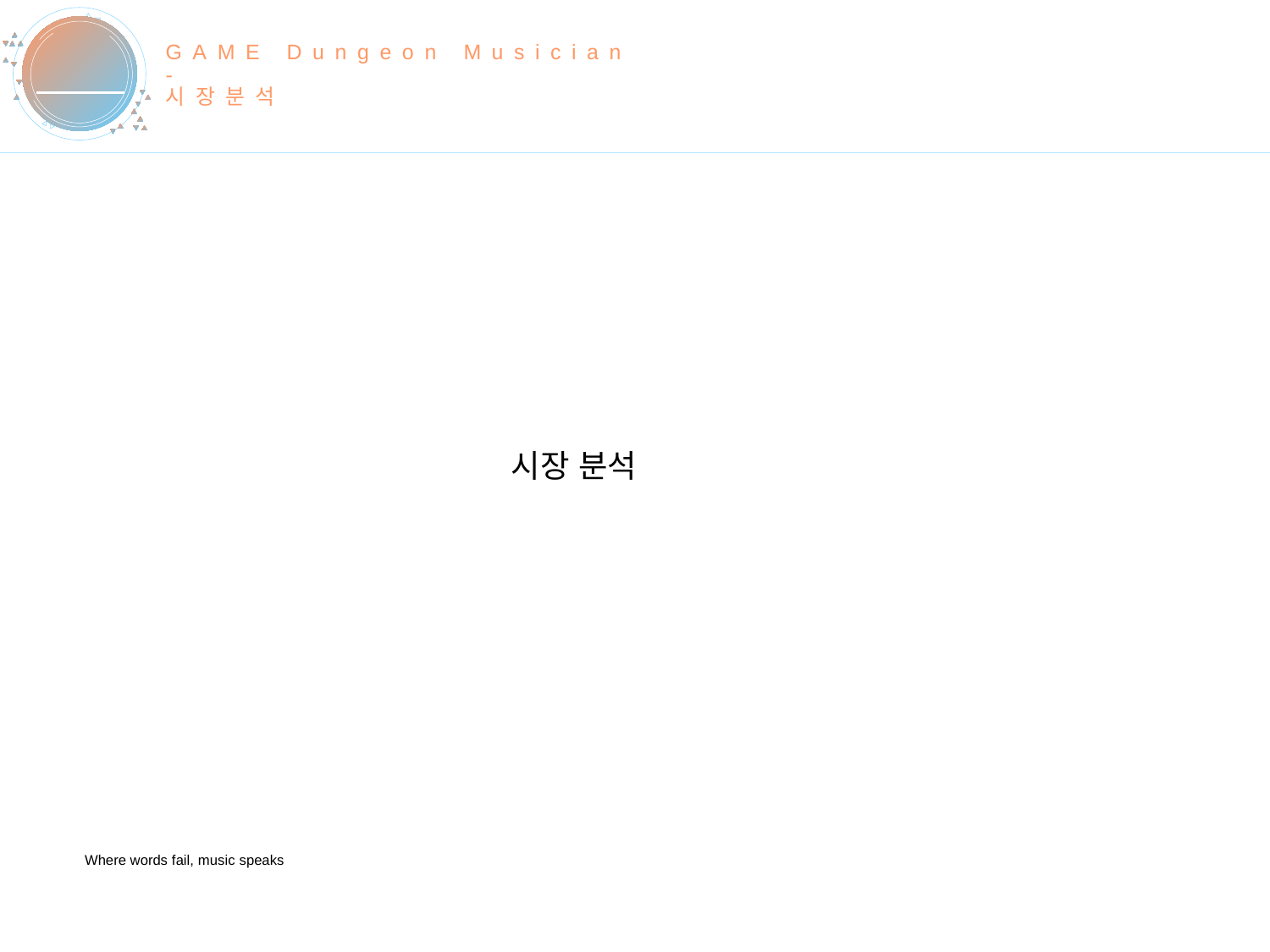

# GAME Dungeon Musician - 시장분석
DIGITAL
VINYL-
DESIGNED BY L@RGO
시장 분석
Where words fail, music speaks